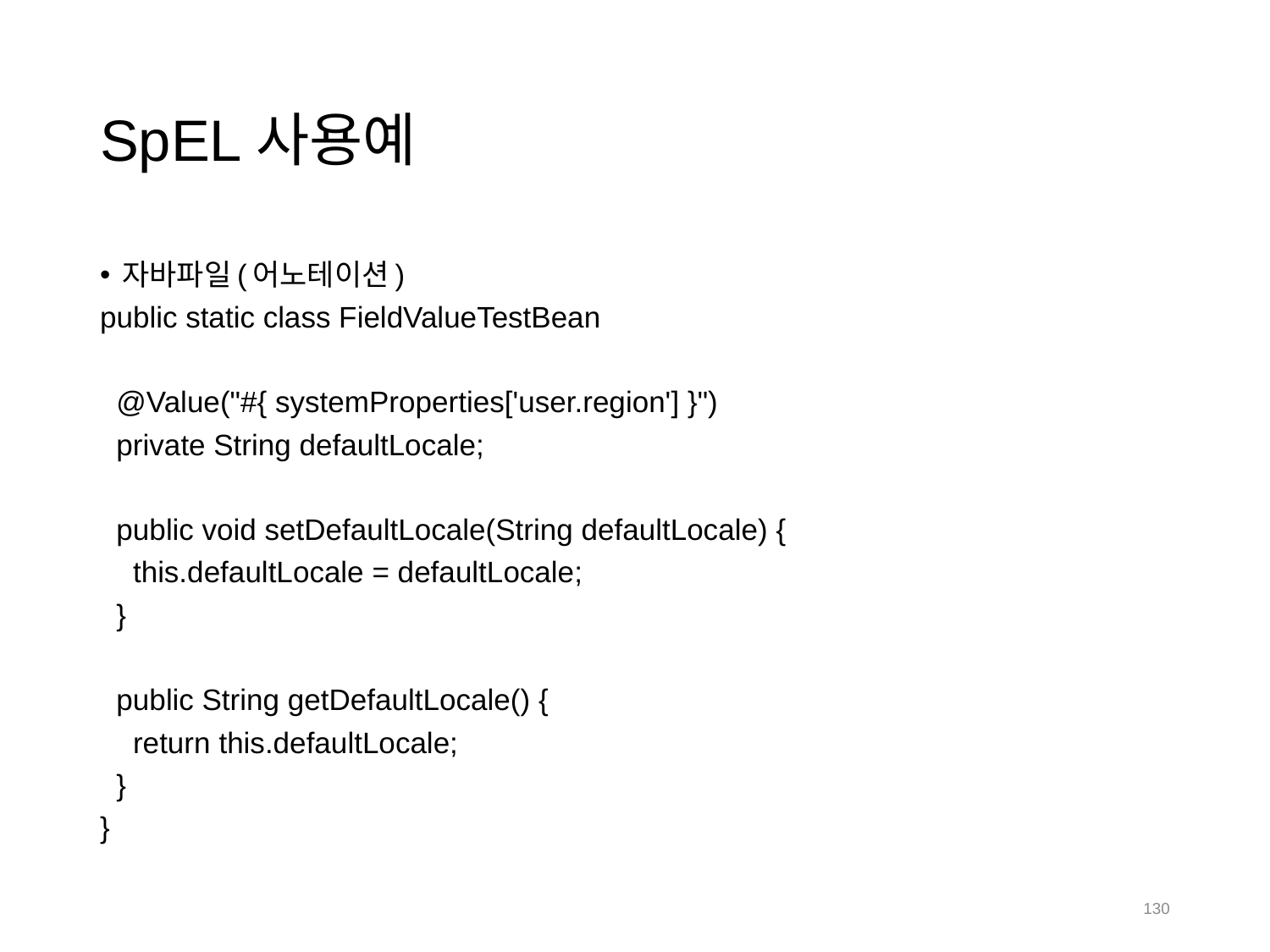

# SpEL사용예
자바파일(어노테이션)
public static class FieldValueTestBean

  @Value("#{ systemProperties['user.region'] }")
  private String defaultLocale;

  public void setDefaultLocale(String defaultLocale) {
    this.defaultLocale = defaultLocale;
  }

  public String getDefaultLocale() {
    return this.defaultLocale;
  }
}

130